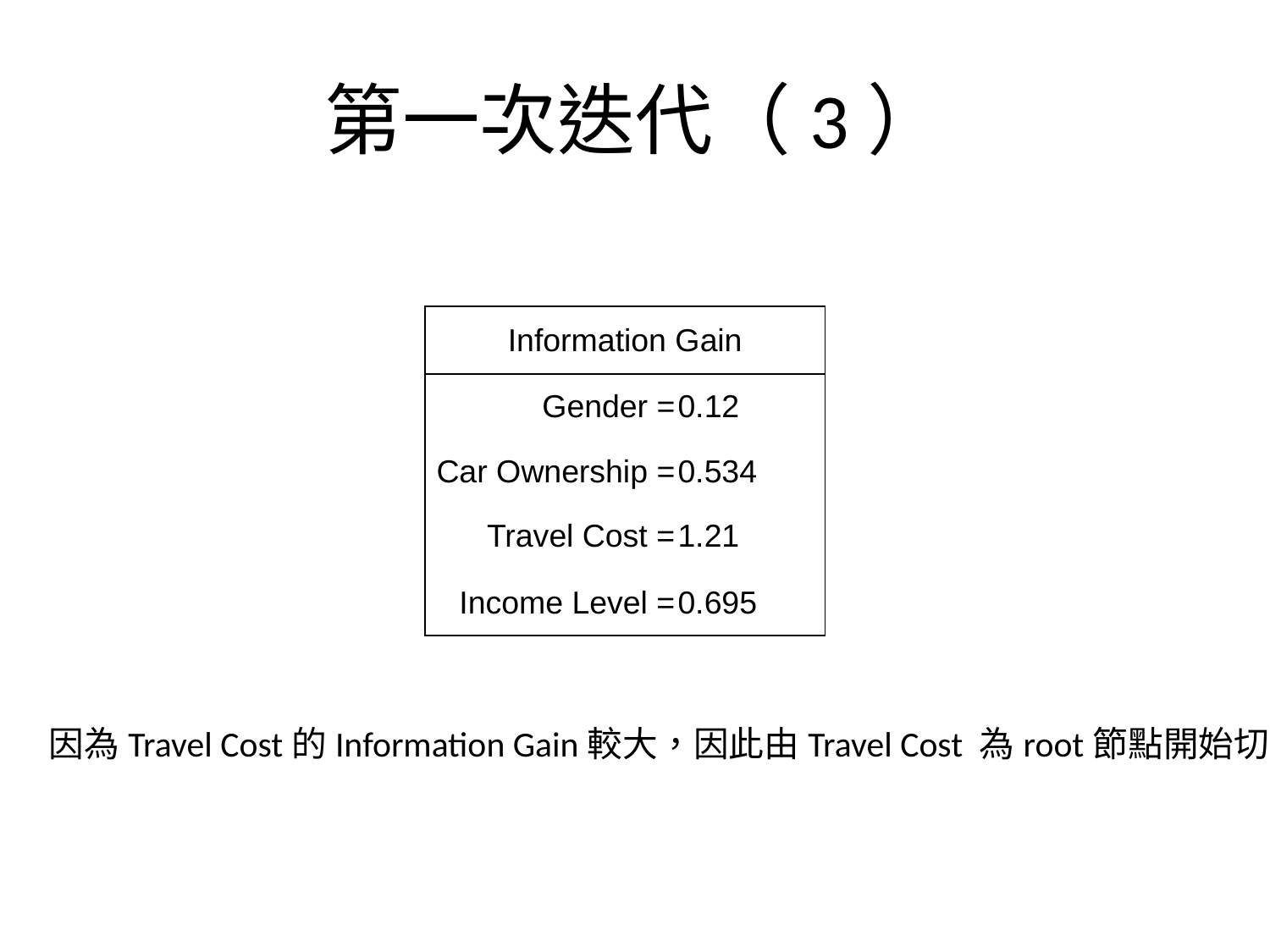

# 第一次迭代（3）
| Information Gain |  |
| --- | --- |
| Gender = | 0.12 |
| Car Ownership = | 0.534 |
| Travel Cost = | 1.21 |
| Income Level = | 0.695 |
因為Travel Cost的Information Gain較大，因此由Travel Cost 為root節點開始切